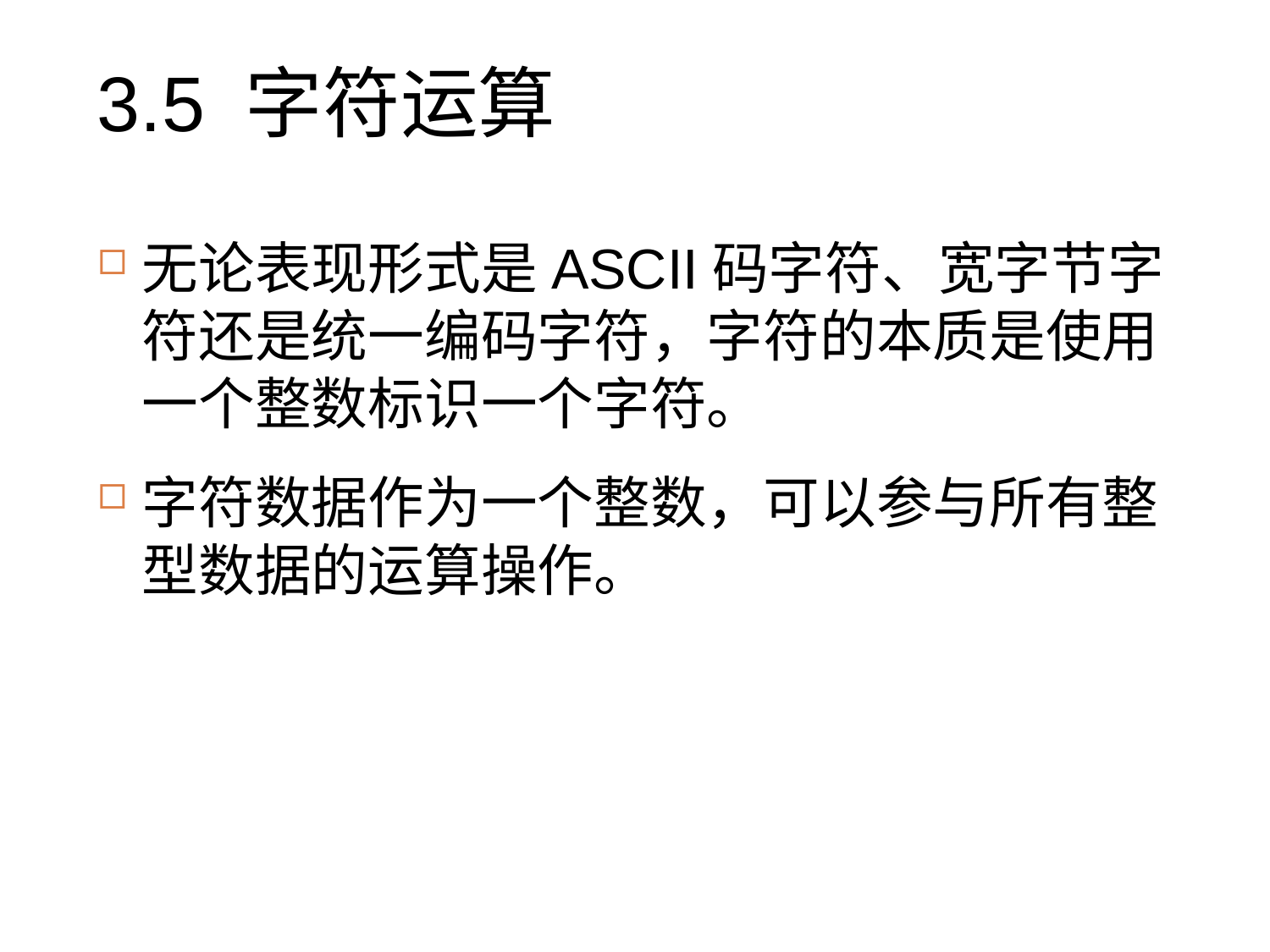

# 3.5 字符运算
无论表现形式是ASCII码字符、宽字节字符还是统一编码字符，字符的本质是使用一个整数标识一个字符。
字符数据作为一个整数，可以参与所有整型数据的运算操作。